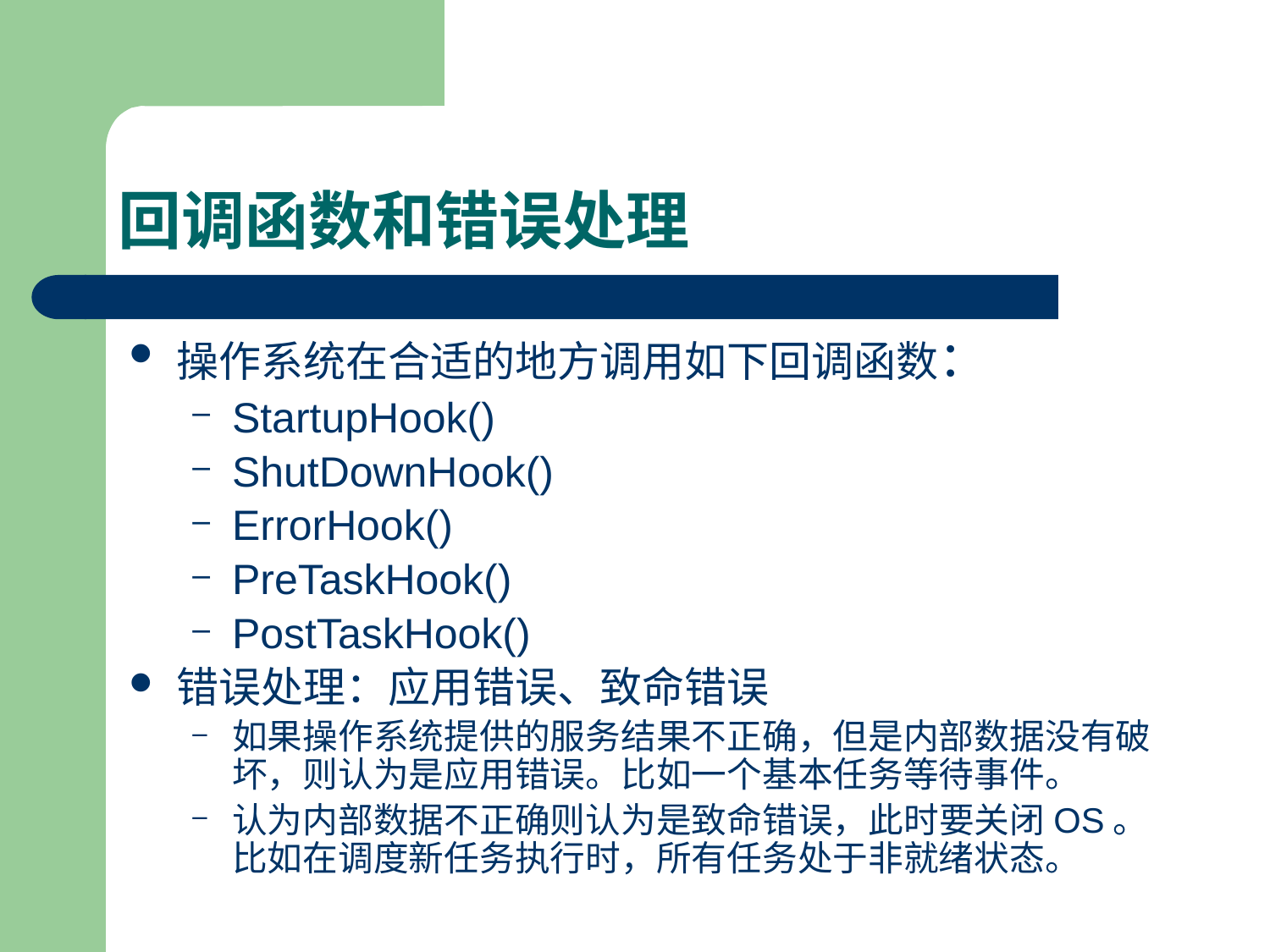

# 回调函数和错误处理
操作系统在合适的地方调用如下回调函数：
StartupHook()
ShutDownHook()
ErrorHook()
PreTaskHook()
PostTaskHook()
错误处理：应用错误、致命错误
如果操作系统提供的服务结果不正确，但是内部数据没有破坏，则认为是应用错误。比如一个基本任务等待事件。
认为内部数据不正确则认为是致命错误，此时要关闭OS。比如在调度新任务执行时，所有任务处于非就绪状态。